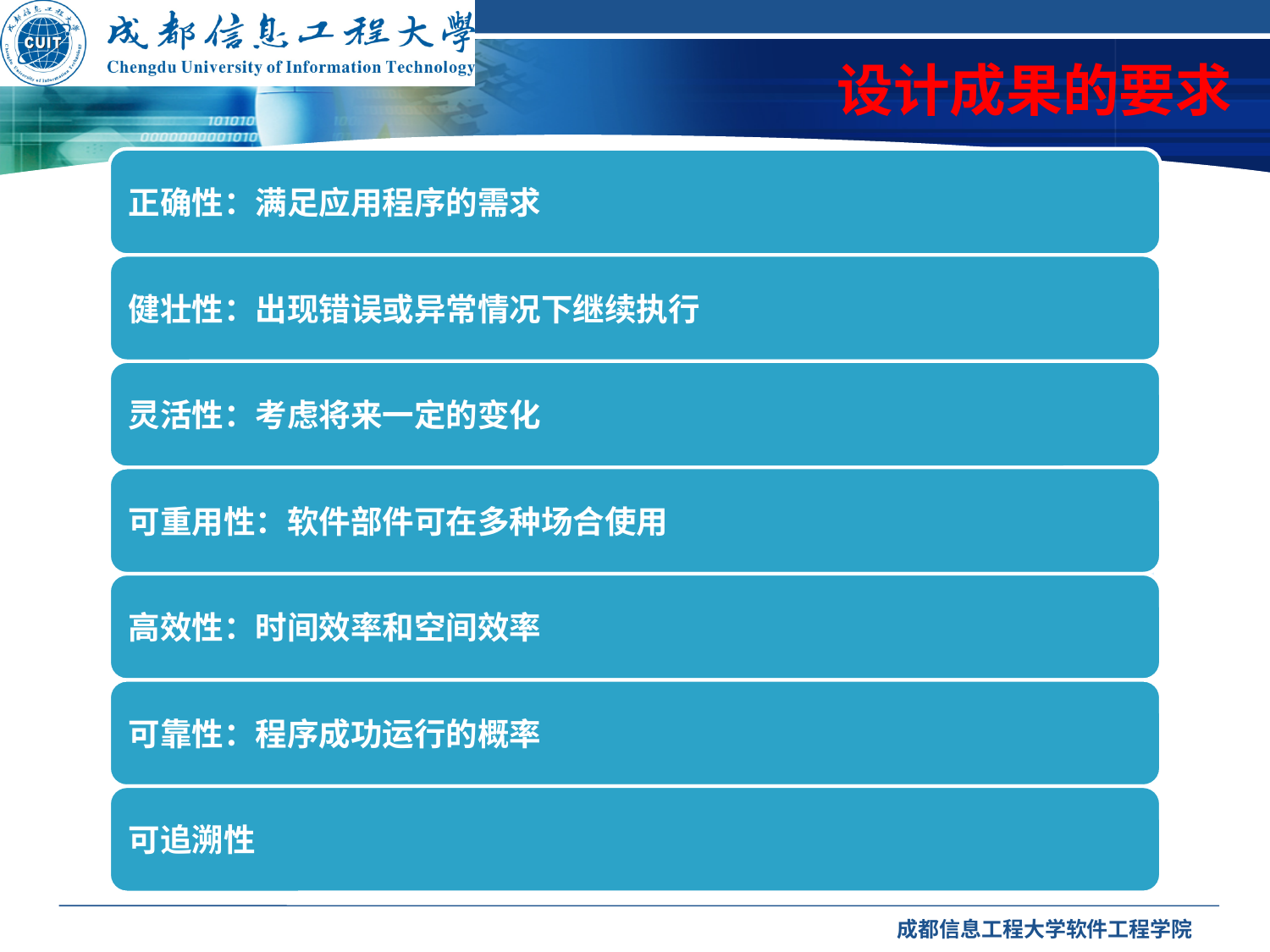

# 设计成果的要求
正确性：满足应用程序的需求
健壮性：出现错误或异常情况下继续执行
灵活性：考虑将来一定的变化
可重用性：软件部件可在多种场合使用
高效性：时间效率和空间效率
可靠性：程序成功运行的概率
可追溯性